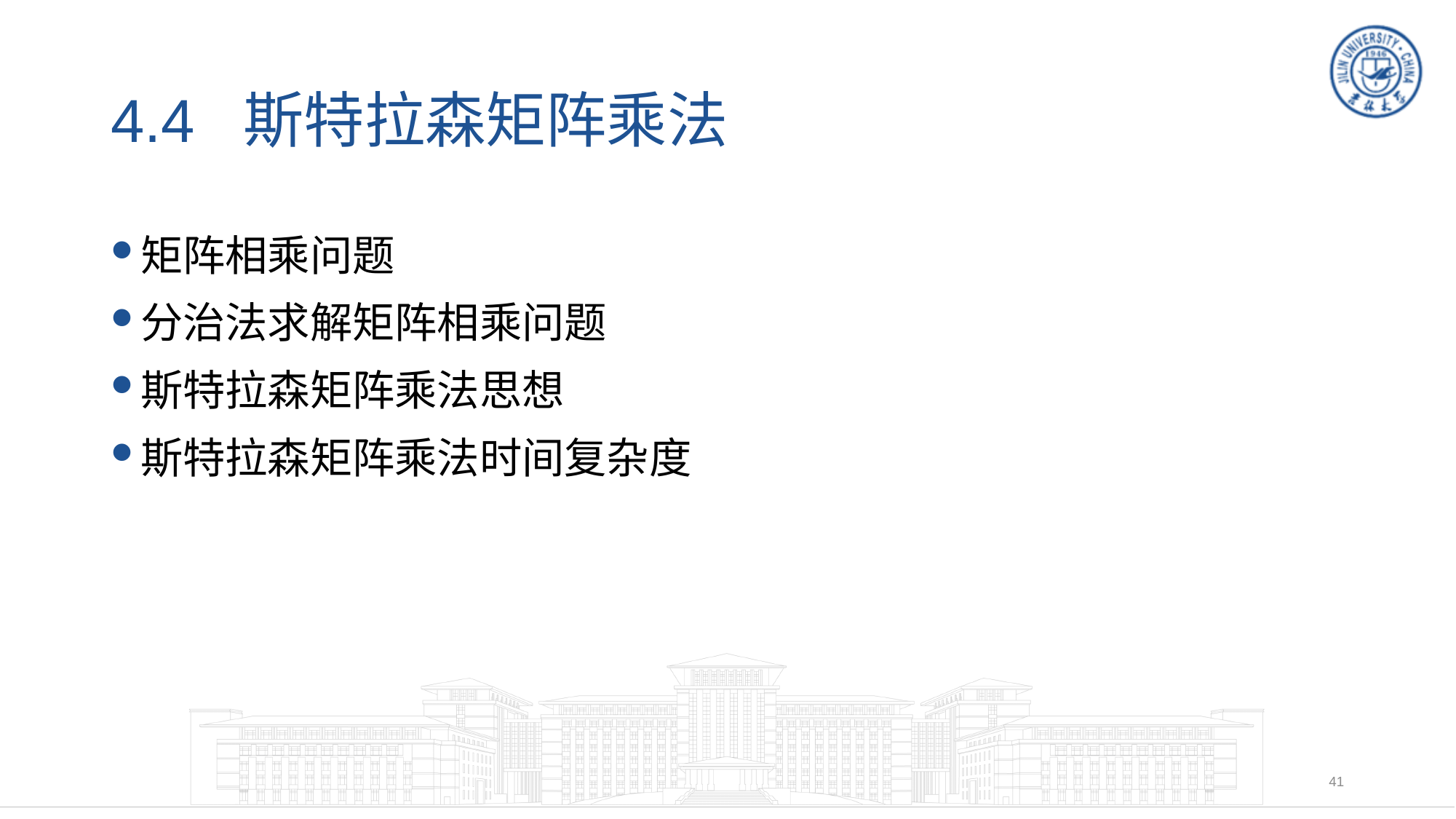

# 4.4  斯特拉森矩阵乘法
矩阵相乘问题
分治法求解矩阵相乘问题
斯特拉森矩阵乘法思想
斯特拉森矩阵乘法时间复杂度

41